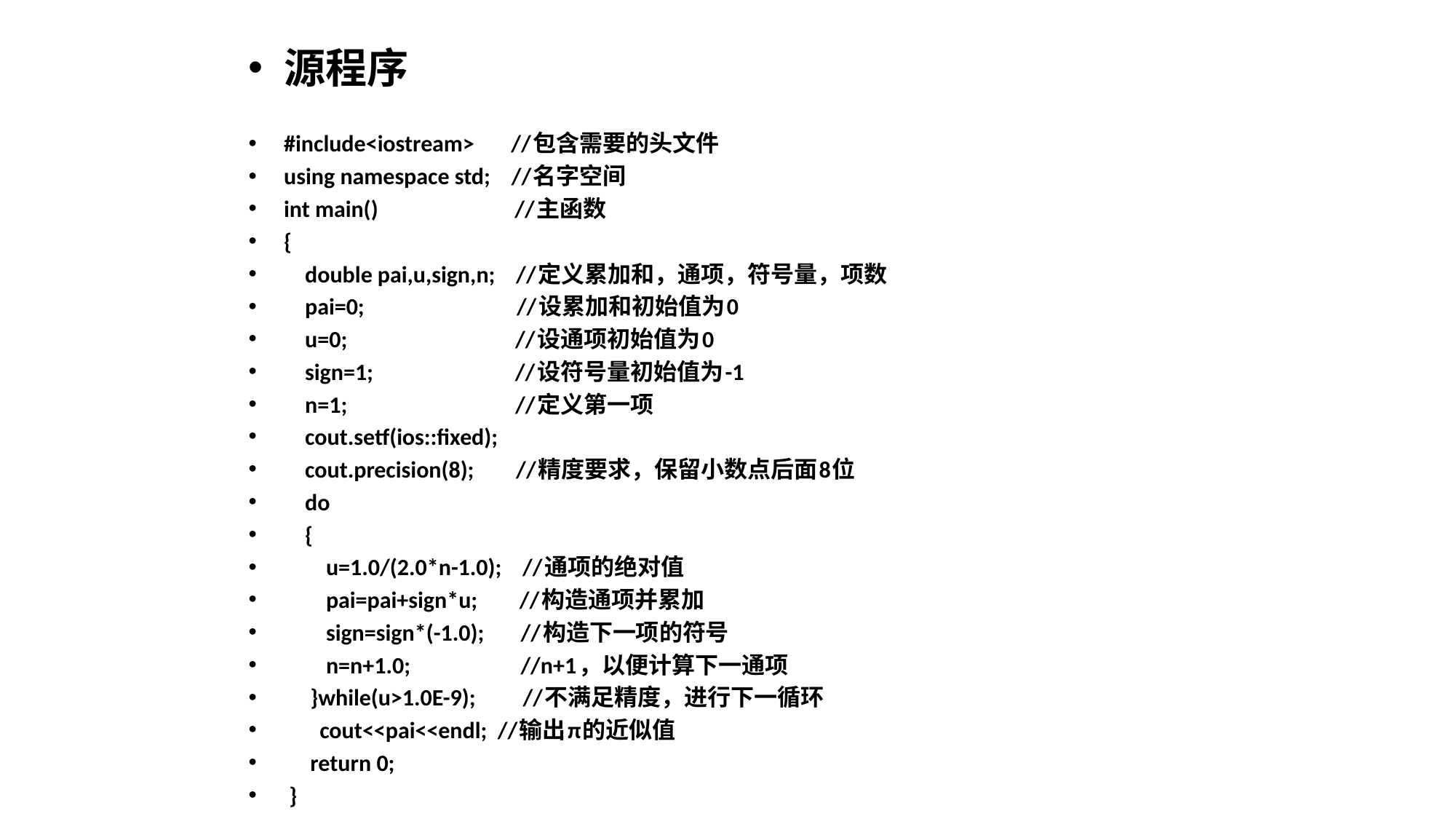

源程序

#include<iostream>       //包含需要的头文件
using namespace std;    //名字空间
int main()                          //主函数
{
    double pai,u,sign,n;    //定义累加和，通项，符号量，项数
    pai=0;                             //设累加和初始值为0
    u=0;                                //设通项初始值为0
    sign=1;                           //设符号量初始值为-1
    n=1;                                //定义第一项
    cout.setf(ios::fixed);
    cout.precision(8);        //精度要求，保留小数点后面8位
    do
    {
        u=1.0/(2.0*n-1.0);    //通项的绝对值
        pai=pai+sign*u;        //构造通项并累加
        sign=sign*(-1.0);       //构造下一项的符号
        n=n+1.0;                     //n+1，以便计算下一通项
     }while(u>1.0E-9);         //不满足精度，进行下一循环
	 cout<<pai<<endl;  //输出π的近似值
     return 0;
 }